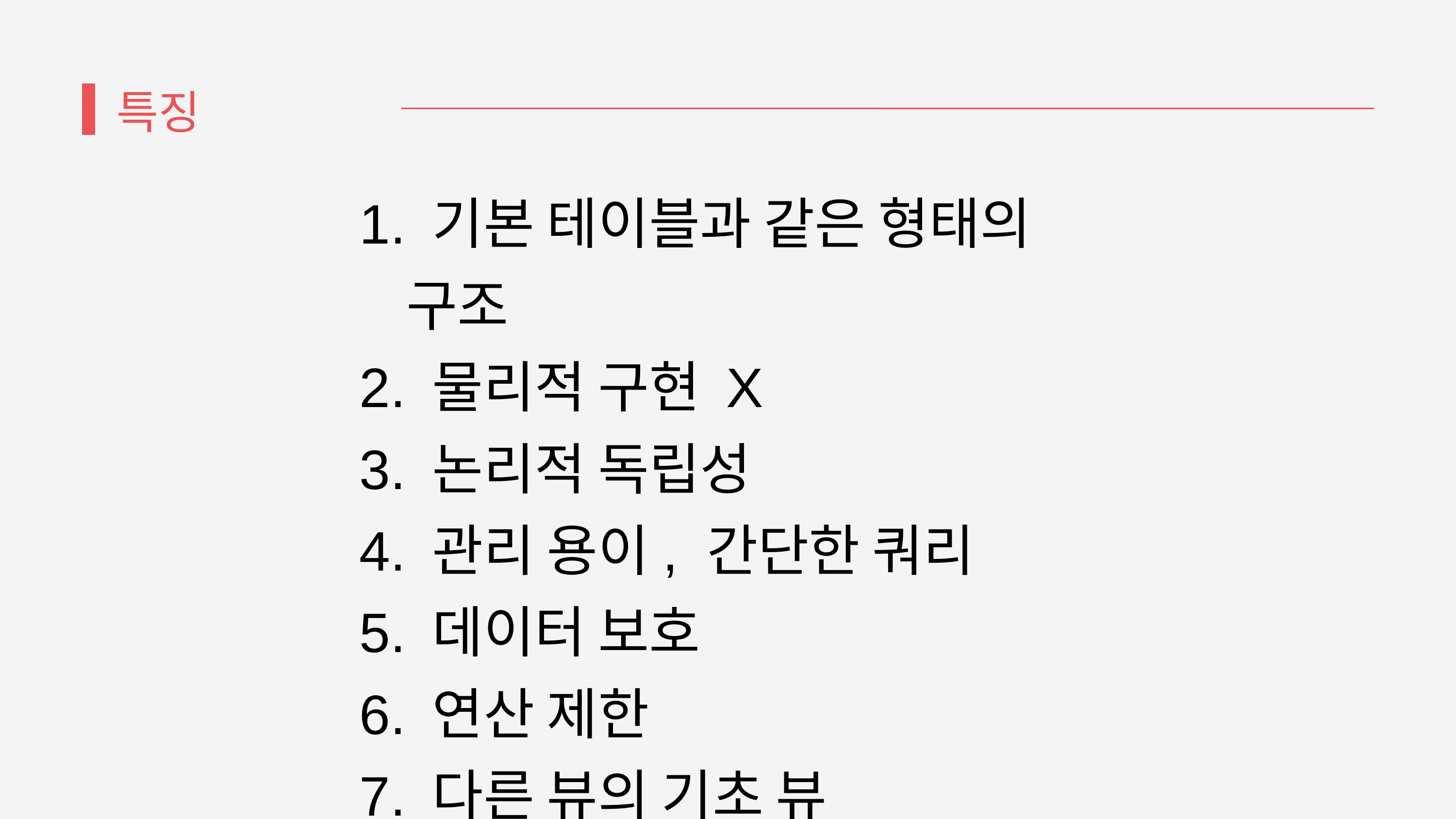

특징

 기본 테이블과 같은 형태의 구조
 물리적 구현 X
 논리적 독립성
 관리 용이, 간단한 쿼리
 데이터 보호
 연산 제한
 다른 뷰의 기초 뷰